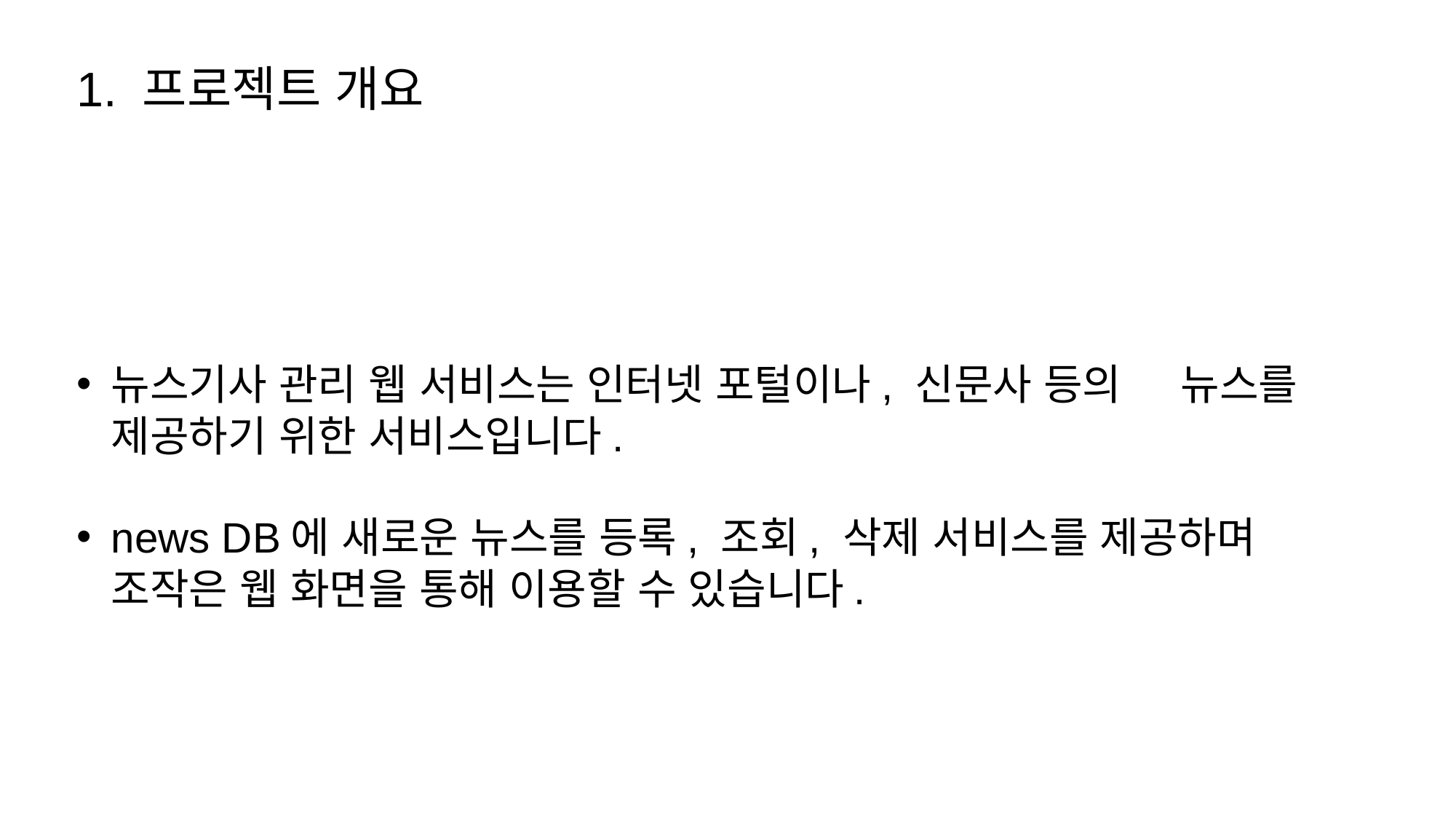

1. 프로젝트 개요
뉴스기사 관리 웹 서비스는 인터넷 포털이나, 신문사 등의     뉴스를 제공하기 위한 서비스입니다.

news DB에 새로운 뉴스를 등록, 조회, 삭제 서비스를 제공하며 조작은 웹 화면을 통해 이용할 수 있습니다.